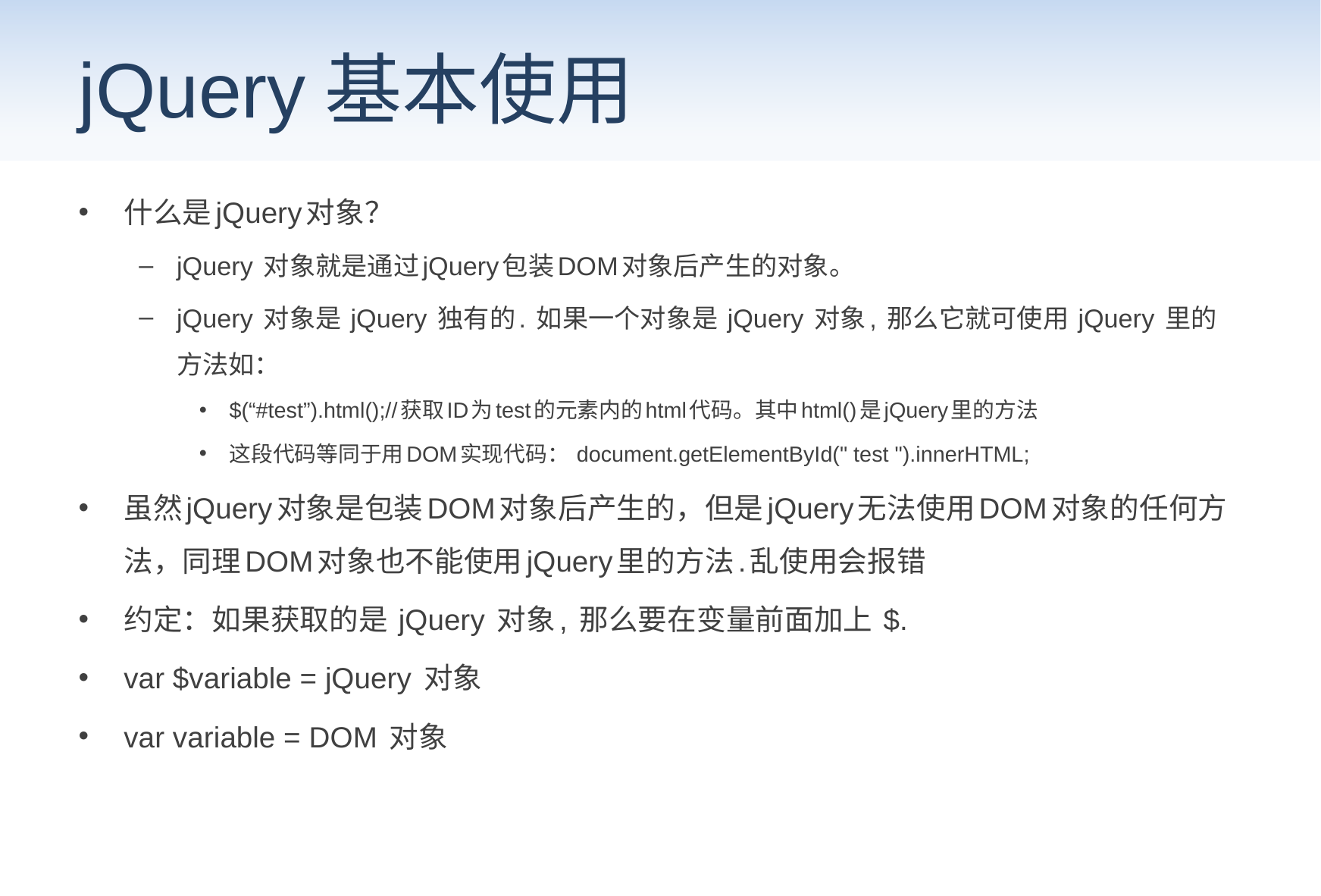

# jQuery基本使用
什么是jQuery对象？
jQuery 对象就是通过jQuery包装DOM对象后产生的对象。
jQuery 对象是 jQuery 独有的. 如果一个对象是 jQuery 对象, 那么它就可使用 jQuery 里的方法如：
$(“#test”).html();//获取ID为test的元素内的html代码。其中html()是jQuery里的方法
这段代码等同于用DOM实现代码： document.getElementById(" test ").innerHTML;
虽然jQuery对象是包装DOM对象后产生的，但是jQuery无法使用DOM对象的任何方法，同理DOM对象也不能使用jQuery里的方法.乱使用会报错
约定：如果获取的是 jQuery 对象, 那么要在变量前面加上 $.
var $variable = jQuery 对象
var variable = DOM 对象